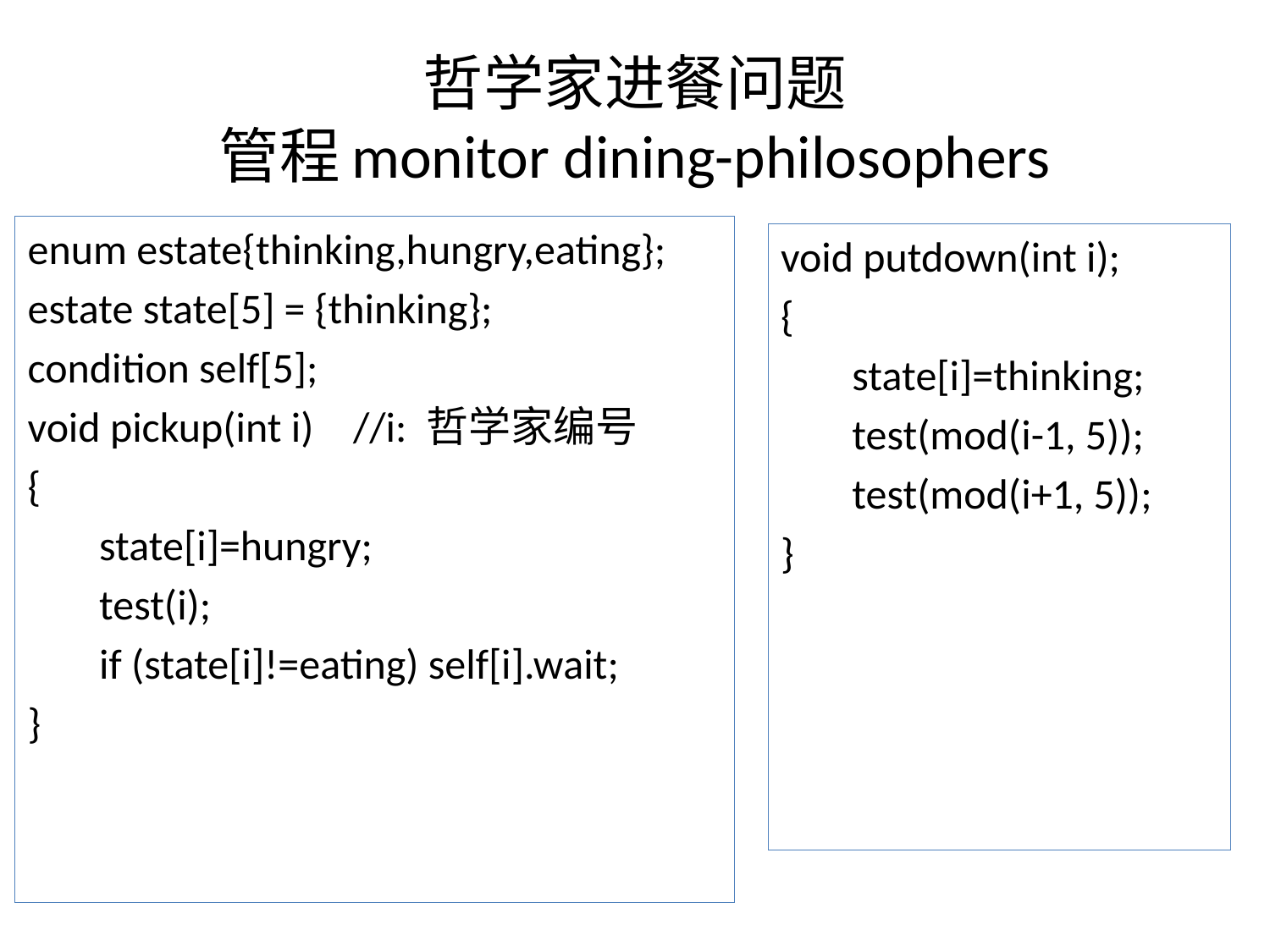

# 哲学家进餐问题 管程monitor dining-philosophers
enum estate{thinking,hungry,eating};
estate state[5] = {thinking};
condition self[5];
void pickup(int i)	//i: 哲学家编号
{
	state[i]=hungry;
	test(i);
	if (state[i]!=eating) self[i].wait;
}

void putdown(int i);
{
	state[i]=thinking;
	test(mod(i-1, 5));
	test(mod(i+1, 5));
}